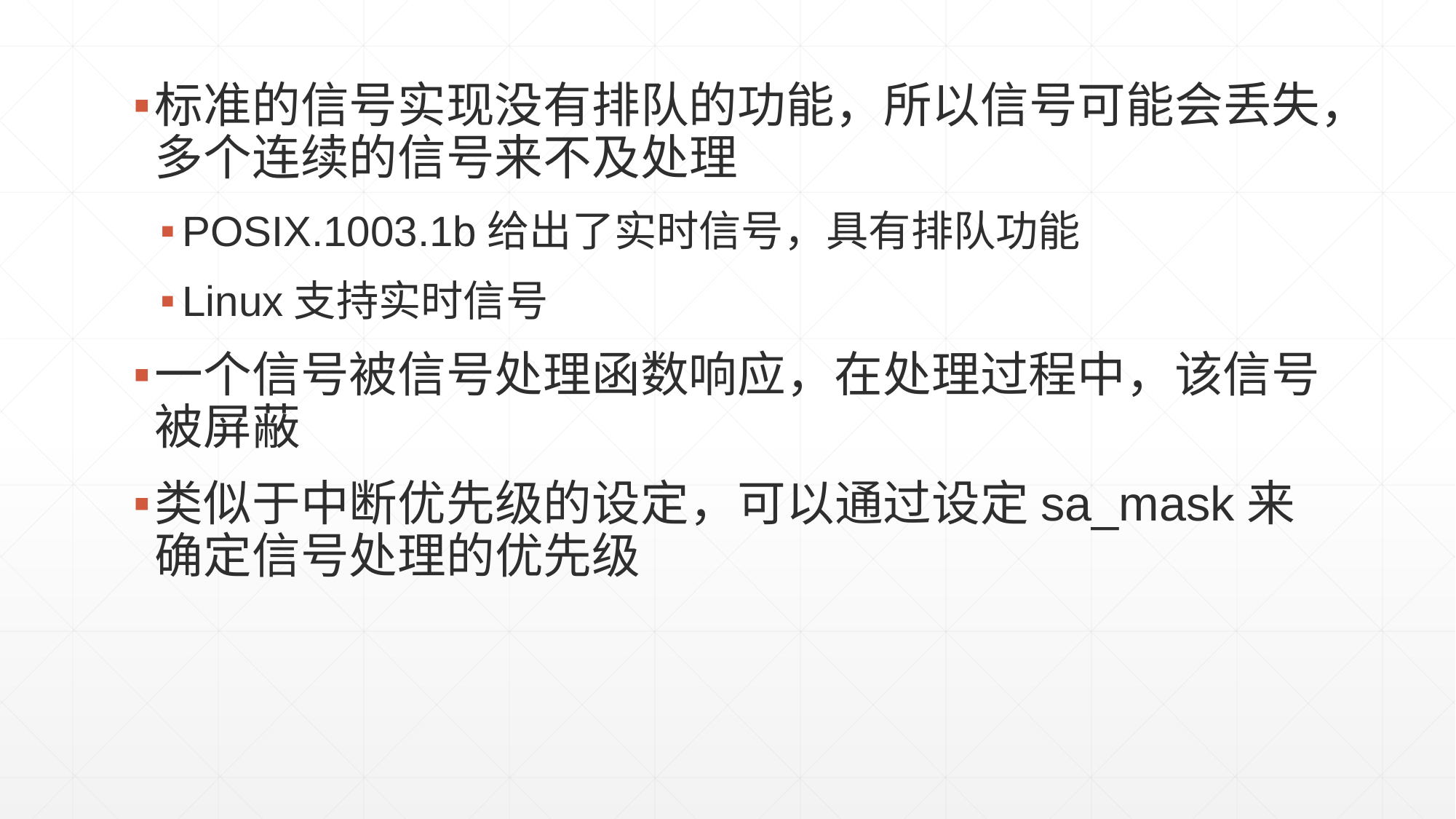

标准的信号实现没有排队的功能，所以信号可能会丢失，多个连续的信号来不及处理
POSIX.1003.1b给出了实时信号，具有排队功能
Linux支持实时信号
一个信号被信号处理函数响应，在处理过程中，该信号被屏蔽
类似于中断优先级的设定，可以通过设定sa_mask来确定信号处理的优先级